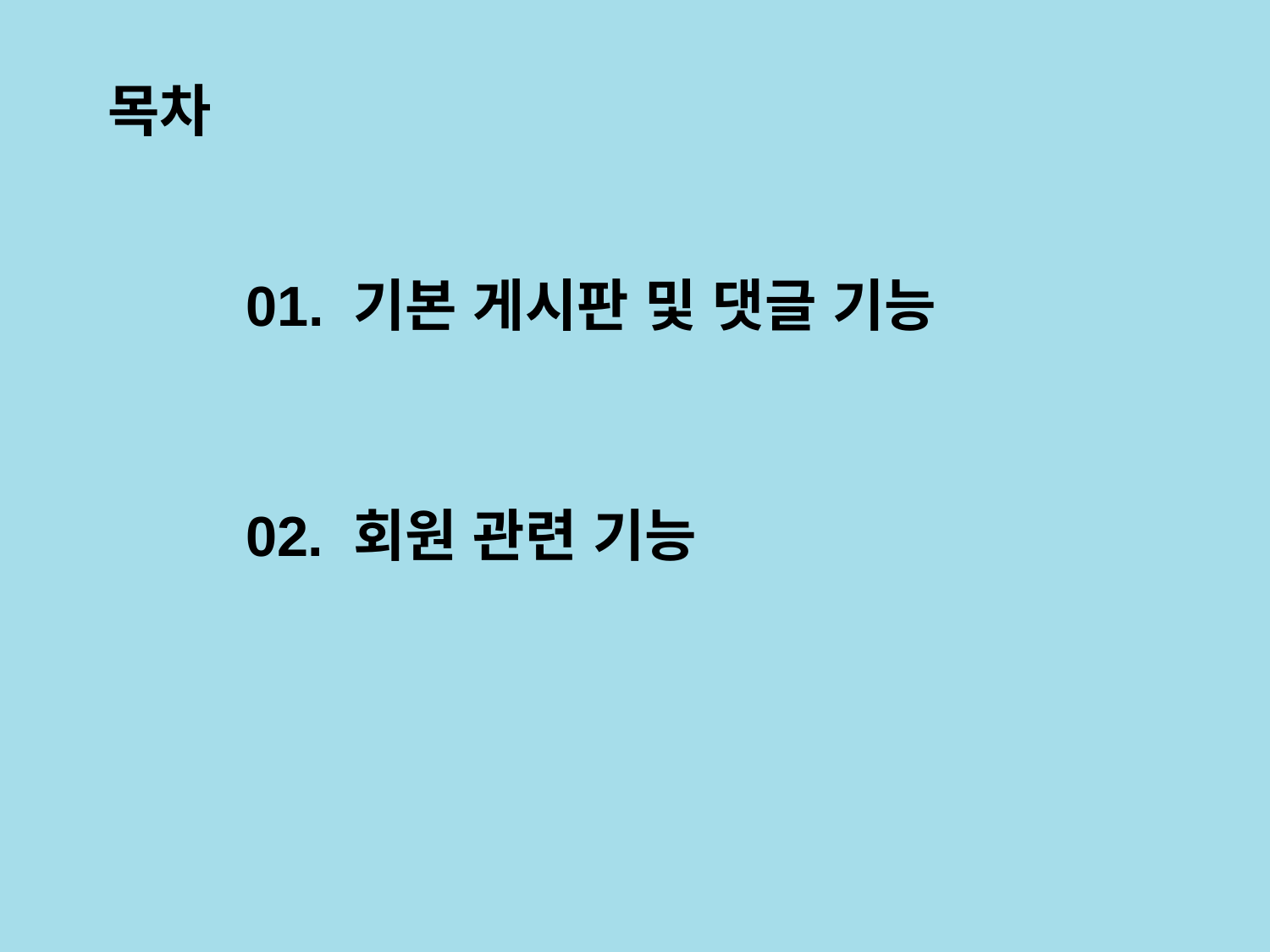

목차
# 01. 기본 게시판 및 댓글 기능
02. 회원 관련 기능